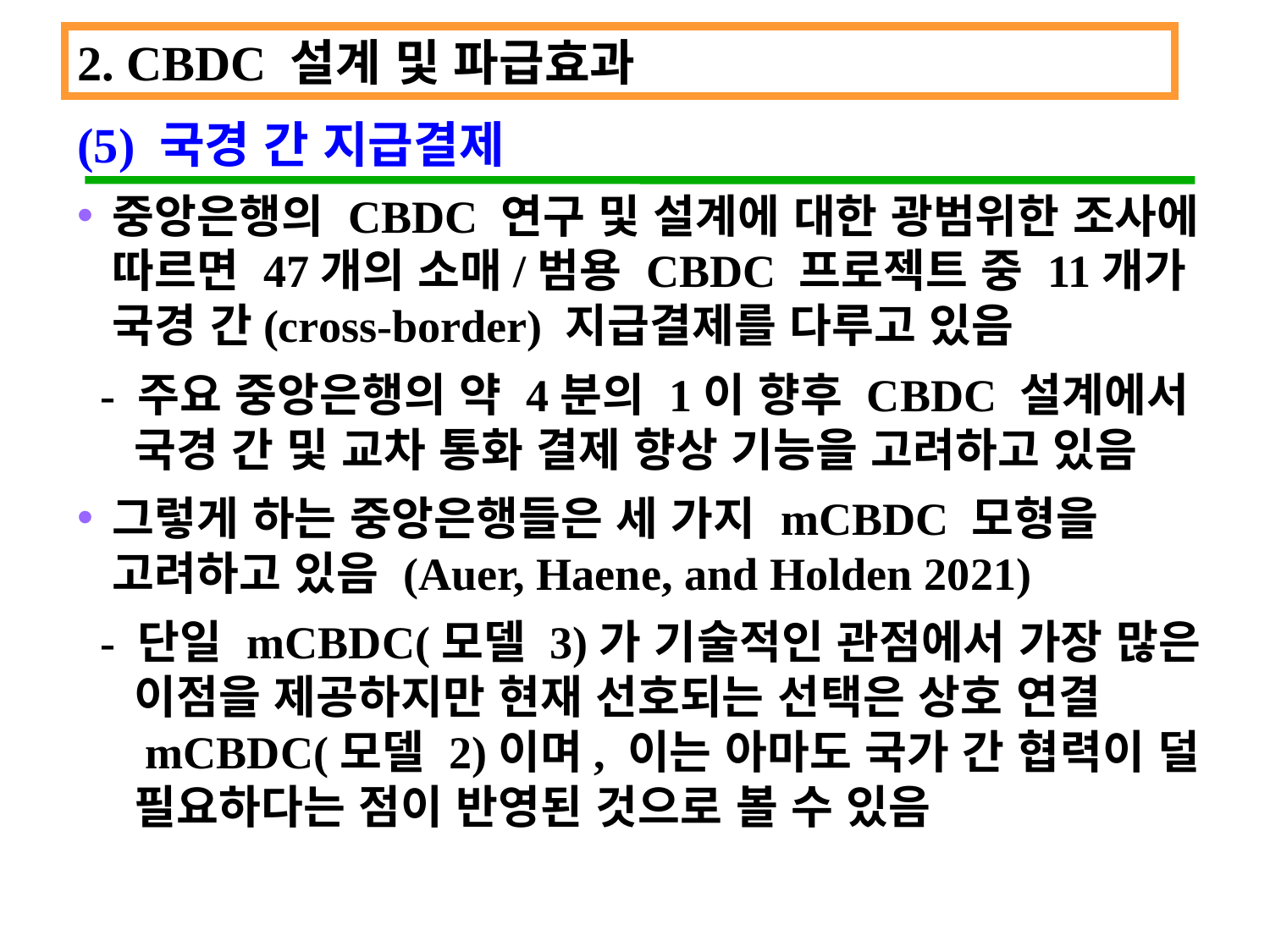

2. CBDC 설계 및 파급효과
(5) 국경 간 지급결제
중앙은행의 CBDC 연구 및 설계에 대한 광범위한 조사에 따르면 47개의 소매/범용 CBDC 프로젝트 중 11개가 국경 간(cross-border) 지급결제를 다루고 있음
  - 주요 중앙은행의 약 4분의 1이 향후 CBDC 설계에서 	    국경 간 및 교차 통화 결제 향상 기능을 고려하고 있음
그렇게 하는 중앙은행들은 세 가지 mCBDC 모형을  고려하고 있음 (Auer, Haene, and Holden 2021)
  - 단일 mCBDC(모델 3)가 기술적인 관점에서 가장 많은 	    이점을 제공하지만 현재 선호되는 선택은 상호 연결 	    mCBDC(모델 2)이며, 이는 아마도 국가 간 협력이 덜 	    필요하다는 점이 반영된 것으로 볼 수 있음